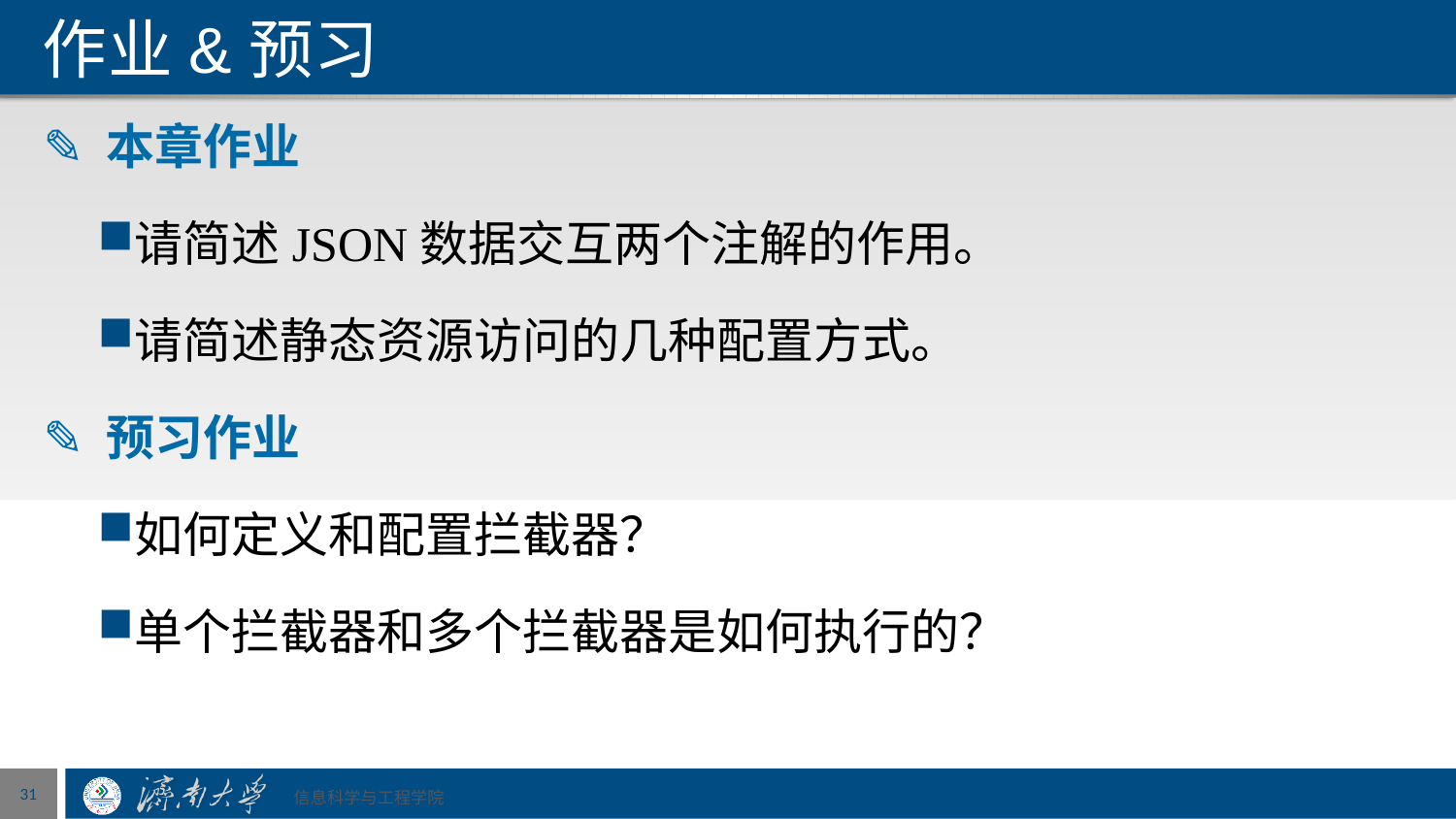

# 作业&预习
✎ 本章作业
请简述JSON数据交互两个注解的作用。
请简述静态资源访问的几种配置方式。
✎ 预习作业
如何定义和配置拦截器？
单个拦截器和多个拦截器是如何执行的？